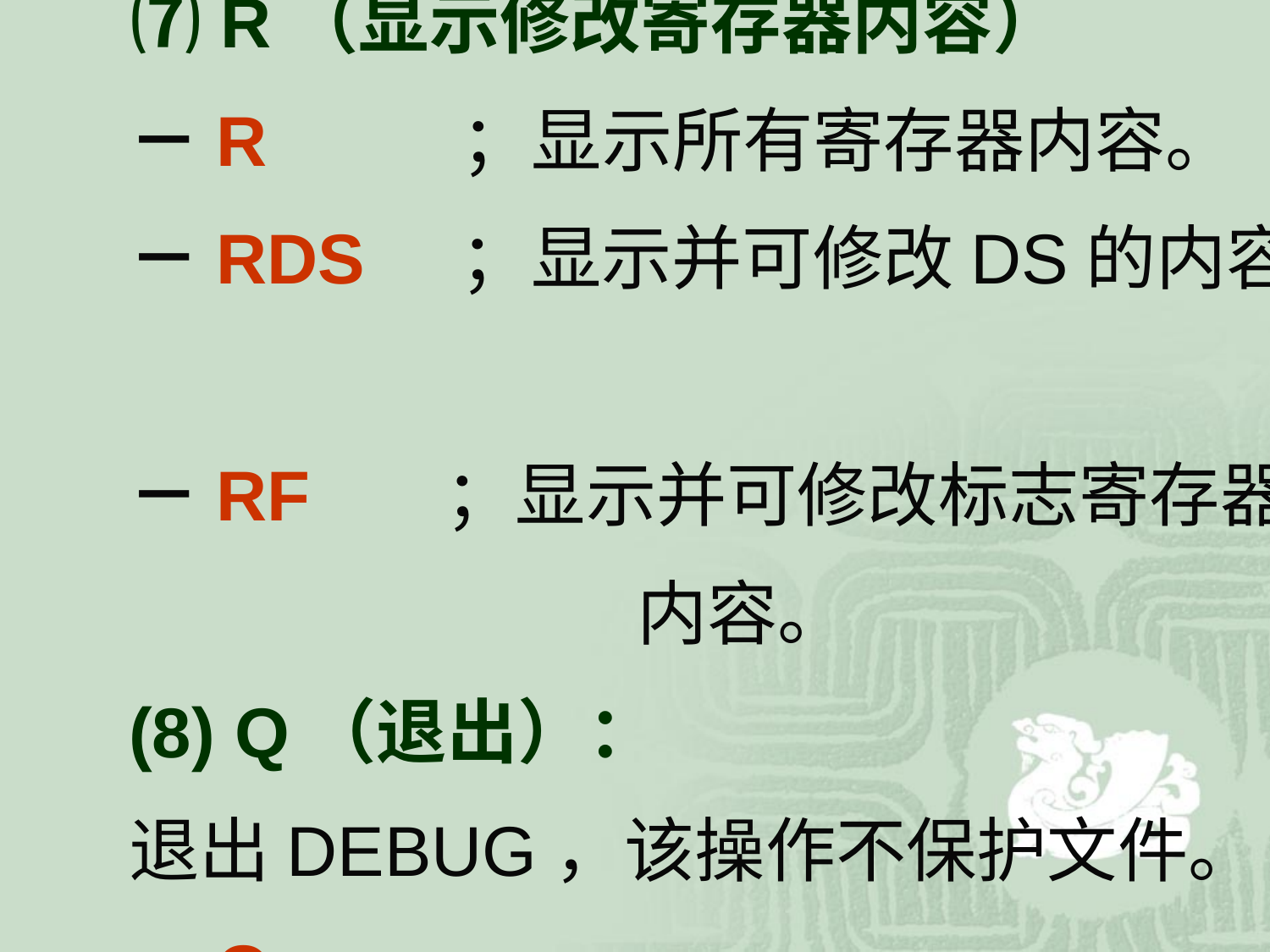

# ⑺ R（显示修改寄存器内容） －R         ；显示所有寄存器内容。 －RDS    ；显示并可修改DS的内容。 －RF      ；显示并可修改标志寄存器       				内容。 (8) Q（退出）： 退出DEBUG，该操作不保护文件。 －Q